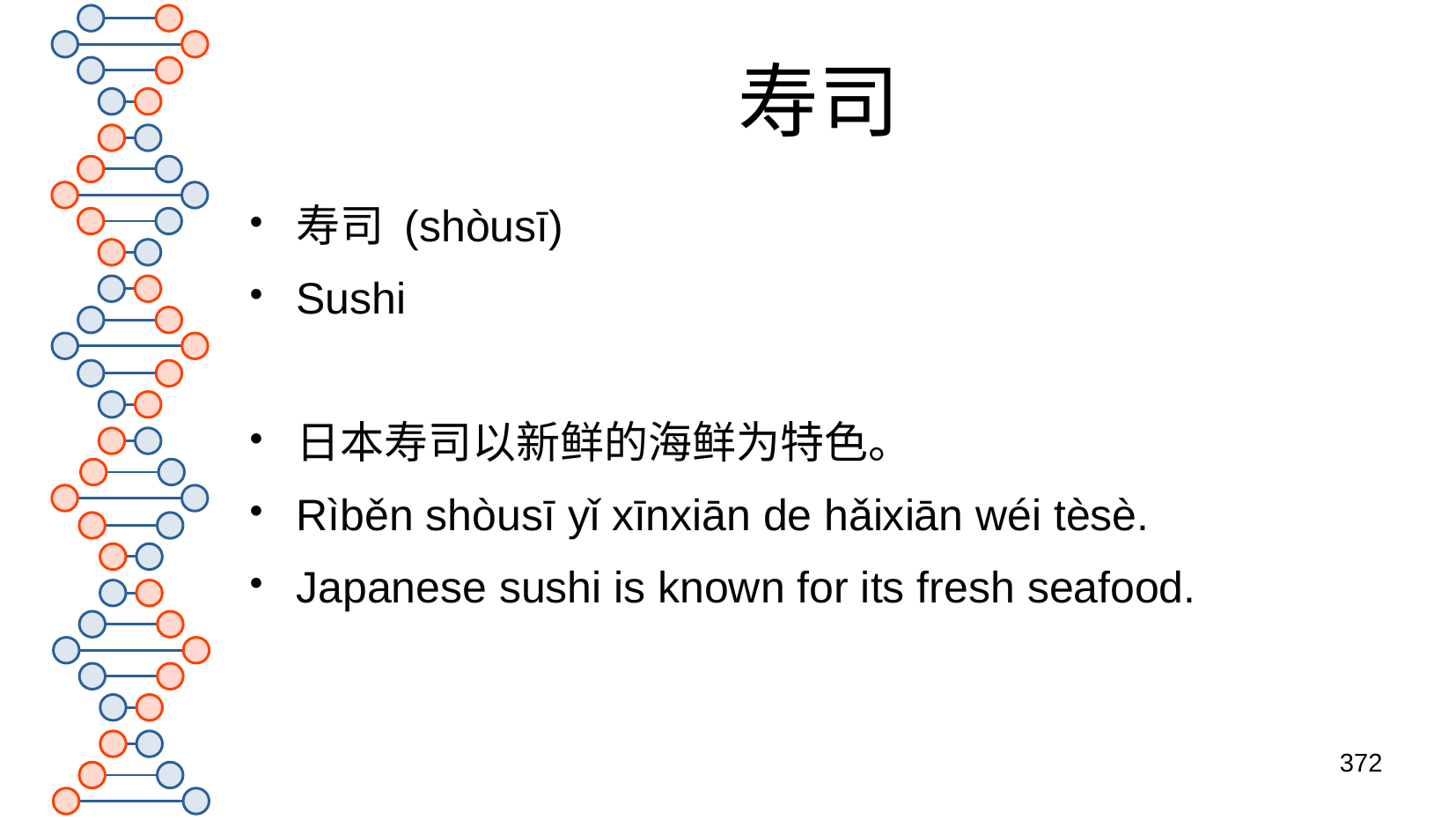

# 寿司
寿司 (shòusī)
Sushi

日本寿司以新鲜的海鲜为特色。
Rìběn shòusī yǐ xīnxiān de hǎixiān wéi tèsè.
Japanese sushi is known for its fresh seafood.

372